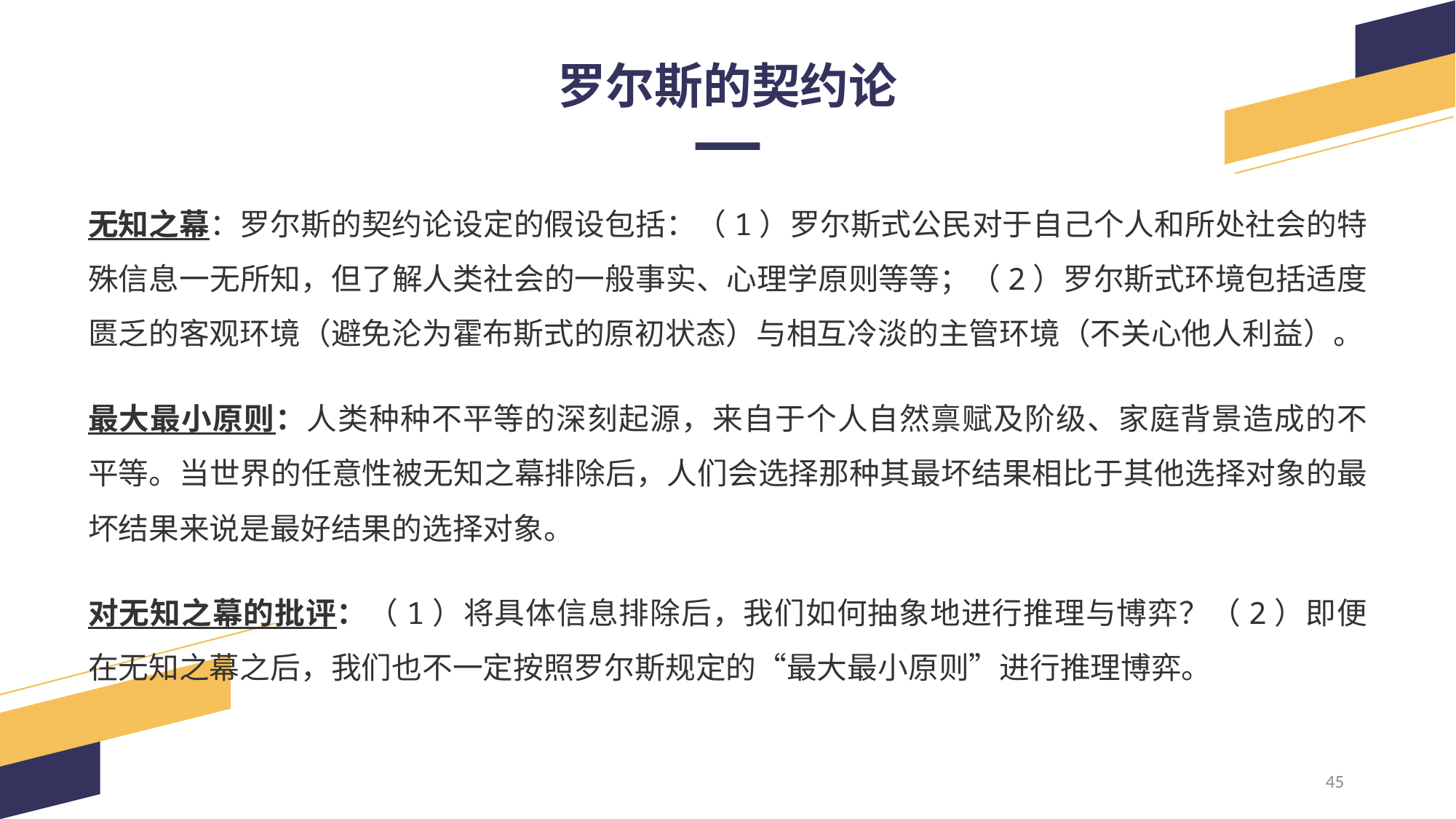

罗尔斯的契约论

无知之幕：罗尔斯的契约论设定的假设包括：（1）罗尔斯式公民对于自己个人和所处社会的特殊信息一无所知，但了解人类社会的一般事实、心理学原则等等；（2）罗尔斯式环境包括适度匮乏的客观环境（避免沦为霍布斯式的原初状态）与相互冷淡的主管环境（不关心他人利益）。
最大最小原则：人类种种不平等的深刻起源，来自于个人自然禀赋及阶级、家庭背景造成的不 平等。当世界的任意性被无知之幕排除后，人们会选择那种其最坏结果相比于其他选择对象的最坏结果来说是最好结果的选择对象。
对无知之幕的批评：（1）将具体信息排除后，我们如何抽象地进行推理与博弈？（2）即便在无知之幕之后，我们也不一定按照罗尔斯规定的“最大最小原则”进行推理博弈。

45